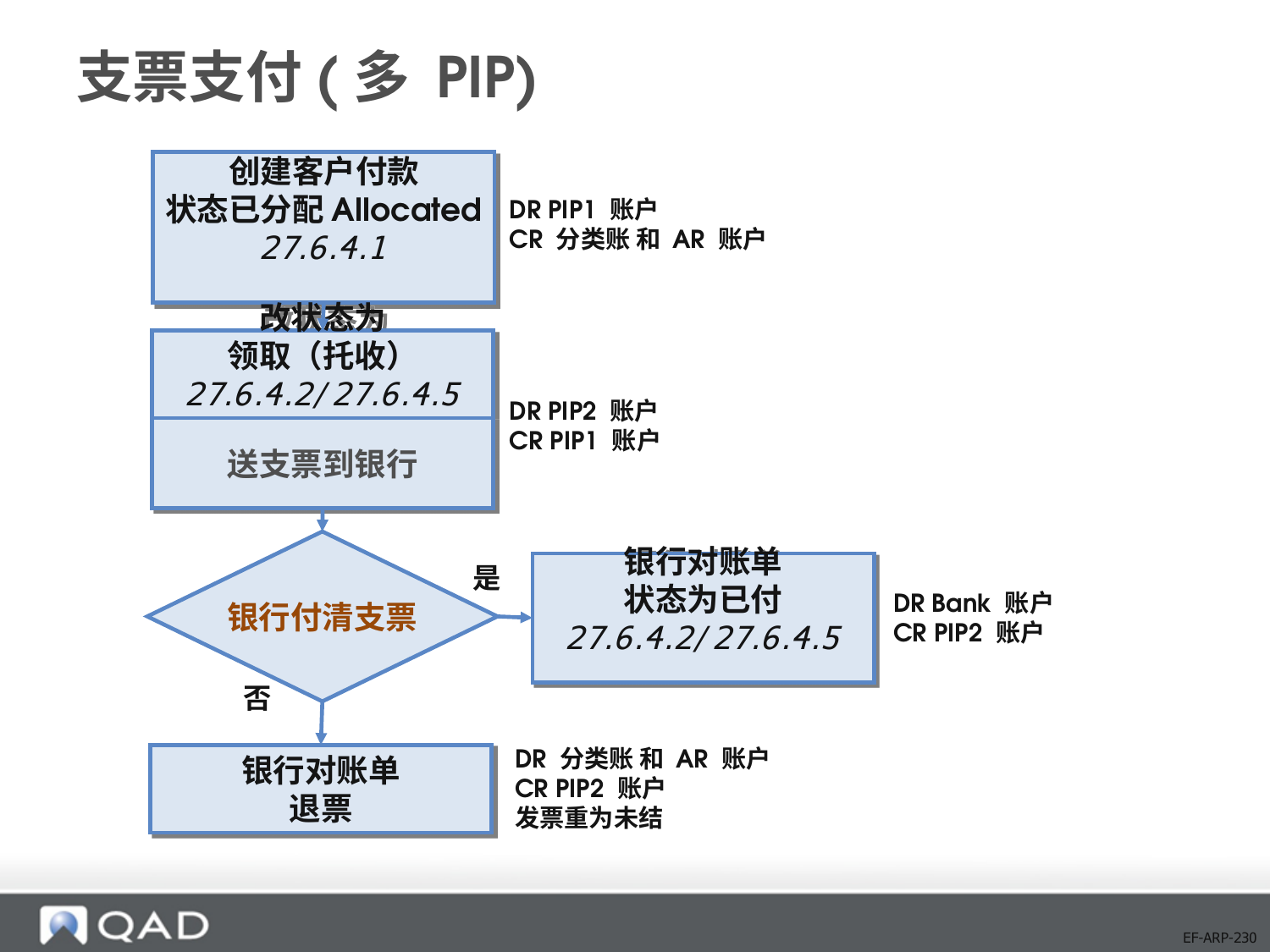

# 支票支付(多 PIP)
创建客户付款
状态已分配Allocated
27.6.4.1

DR PIP1 账户
CR 分类账 和 AR 账户
改状态为
领取（托收）
27.6.4.2/27.6.4.5

DR PIP2 账户
CR PIP1 账户
送支票到银行
银行付清支票
银行对账单
状态为已付
27.6.4.2/27.6.4.5

是
DR Bank 账户
CR PIP2 账户
否
DR 分类账 和 AR 账户
CR PIP2 账户
发票重为未结
银行对账单
退票
EF-ARP-230